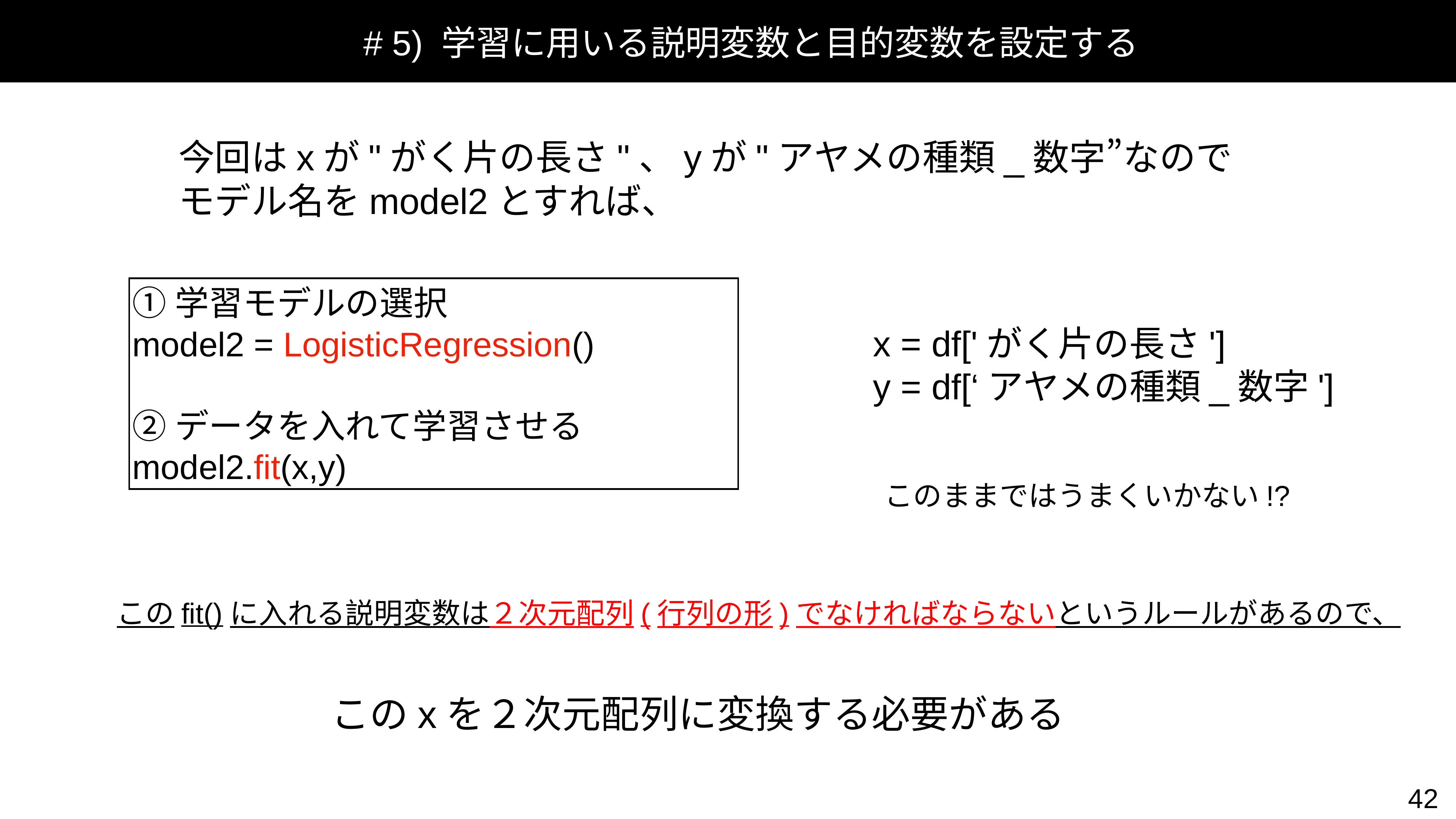

# 5) 学習に用いる説明変数と目的変数を設定する
今回はxが"がく片の長さ"、yが"アヤメの種類_数字”なので
モデル名をmodel2とすれば、
①学習モデルの選択
model2 = LogisticRegression()

②データを入れて学習させる
model2.fit(x,y)
x = df['がく片の長さ']
y = df[‘アヤメの種類_数字']
このままではうまくいかない!?
このfit()に入れる説明変数は２次元配列(行列の形)でなければならないというルールがあるので、
このxを２次元配列に変換する必要がある
42